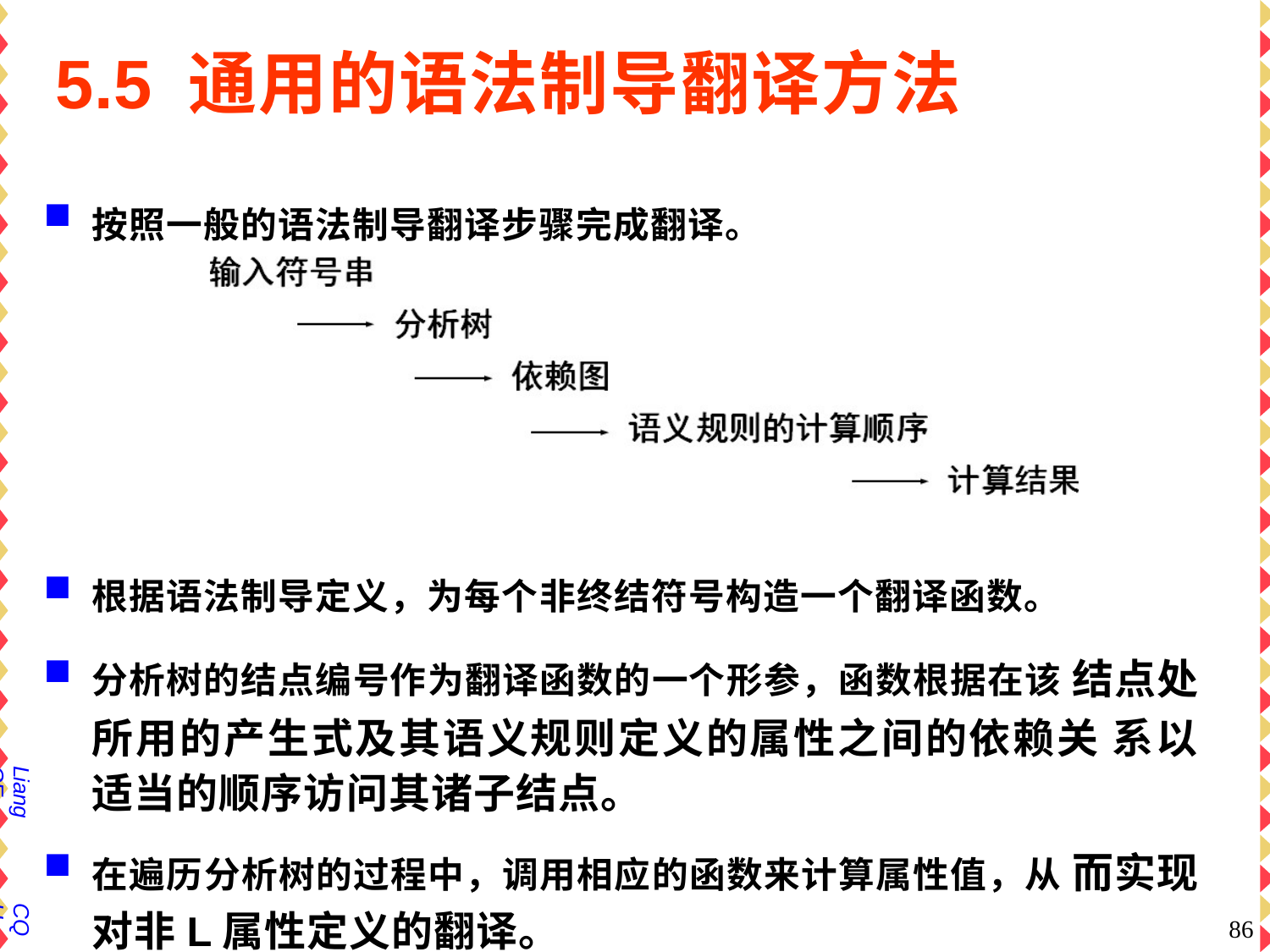

# 5.5 通用的语法制导翻译方法
按照一般的语法制导翻译步骤完成翻译。

根据语法制导定义，为每个非终结符号构造一个翻译函数。
分析树的结点编号作为翻译函数的一个形参，函数根据在该 结点处所用的产生式及其语义规则定义的属性之间的依赖关 系以适当的顺序访问其诸子结点。
在遍历分析树的过程中，调用相应的函数来计算属性值，从 而实现对非L属性定义的翻译。
Liang GE
CQU
86